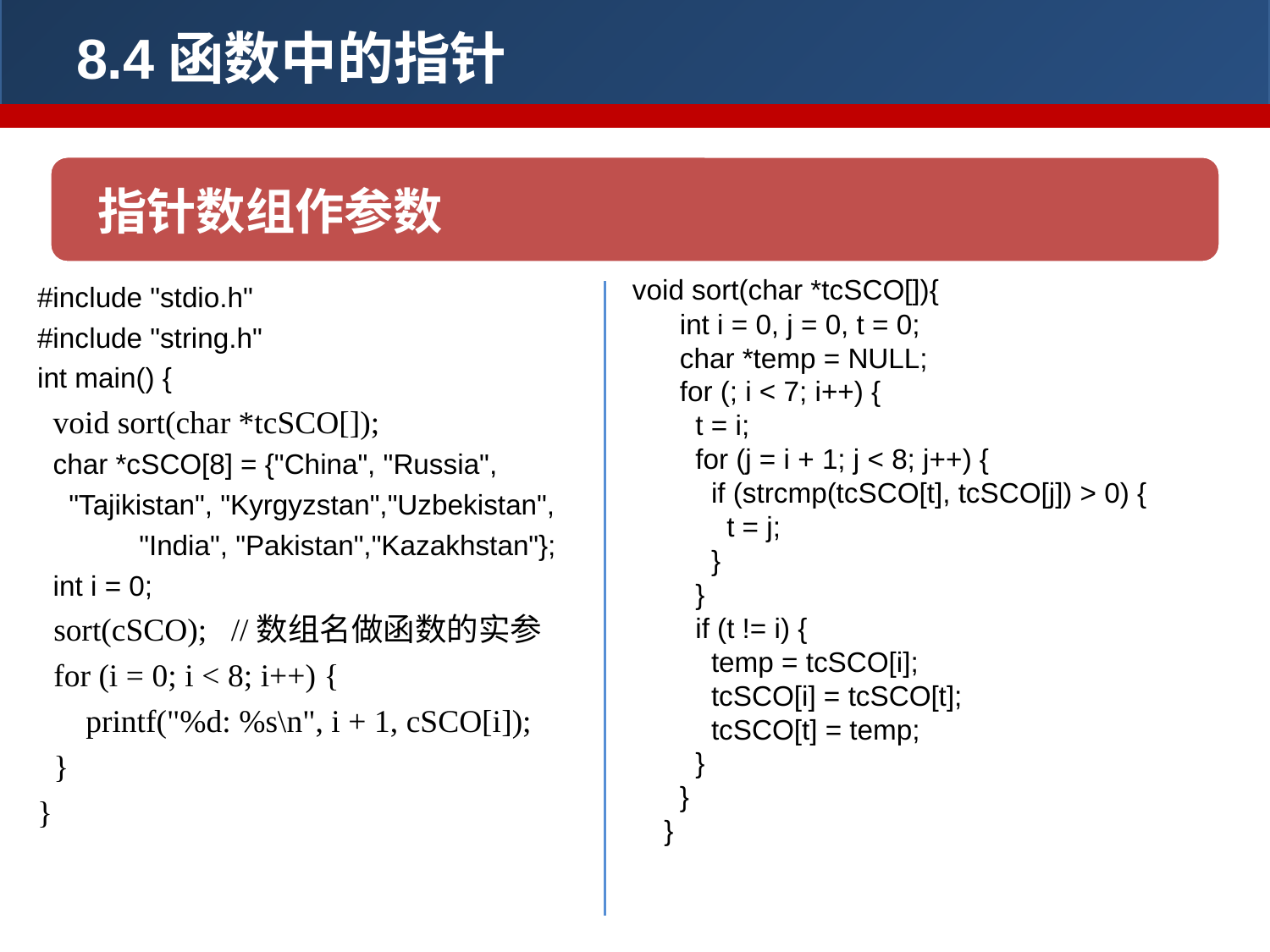

8.4函数中的指针
指针数组作参数
#include "stdio.h"
#include "string.h"
int main() {
  void sort(char *tcSCO[]);
  char *cSCO[8] = {"China", "Russia",
    "Tajikistan", "Kyrgyzstan","Uzbekistan",
             "India", "Pakistan","Kazakhstan"};
  int i = 0;
  sort(cSCO);   //数组名做函数的实参
  for (i = 0; i < 8; i++) {
      printf("%d: %s\n", i + 1, cSCO[i]);
  }
}
void sort(char *tcSCO[]){
	  int i = 0, j = 0, t = 0;
	  char *temp = NULL;
	  for (; i < 7; i++) {
	    t = i;
	    for (j = i + 1; j < 8; j++) {
	      if (strcmp(tcSCO[t], tcSCO[j]) > 0) {
	        t = j;
	      }
	    }
	    if (t != i) {
	      temp = tcSCO[i];
	      tcSCO[i] = tcSCO[t];
	      tcSCO[t] = temp;
	    }
	  }
	}